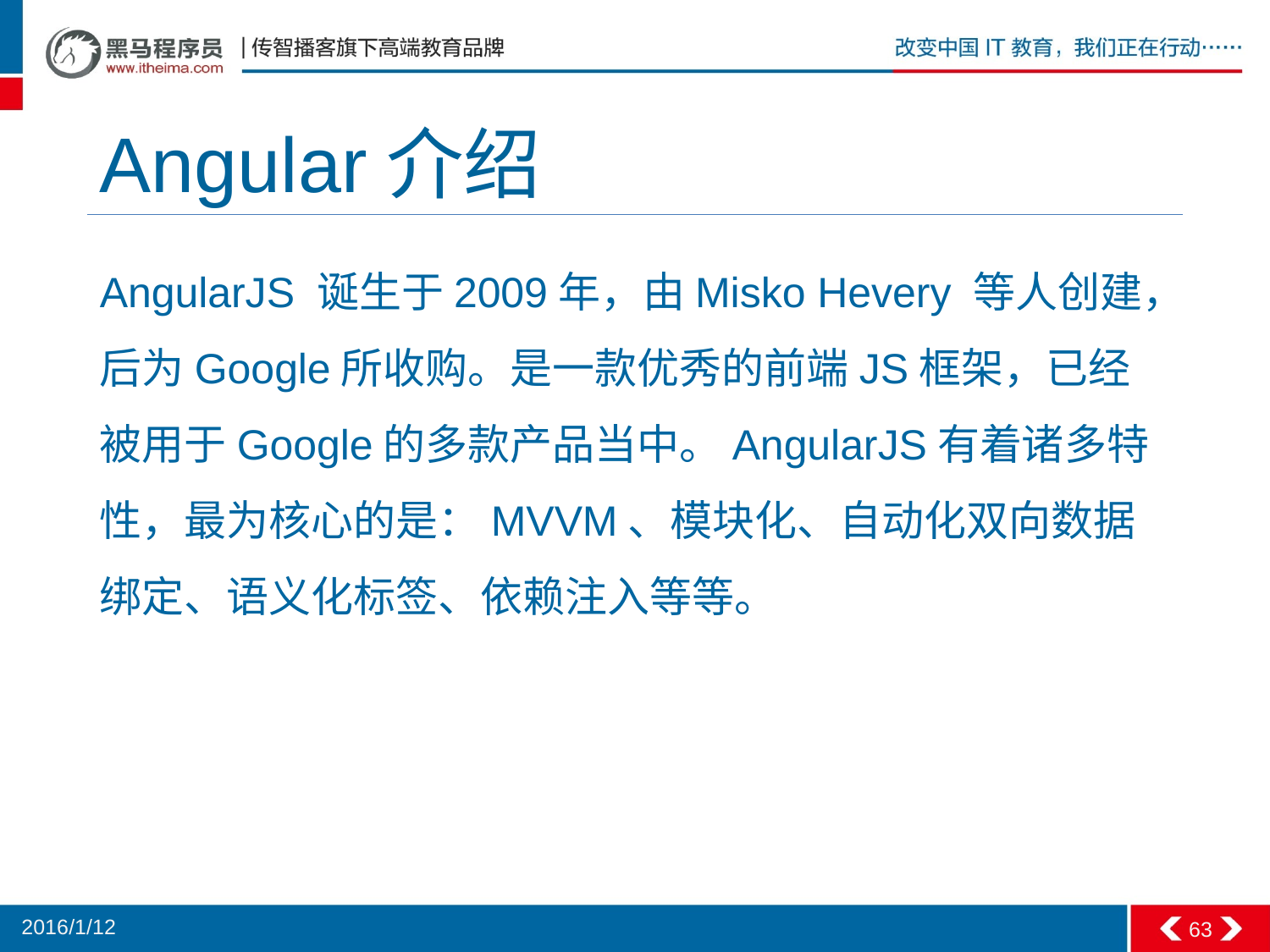

# Angular介绍
AngularJS 诞生于2009年，由Misko Hevery 等人创建，后为Google所收购。是一款优秀的前端JS框架，已经被用于Google的多款产品当中。AngularJS有着诸多特性，最为核心的是：MVVM、模块化、自动化双向数据绑定、语义化标签、依赖注入等等。
63

2016/1/12